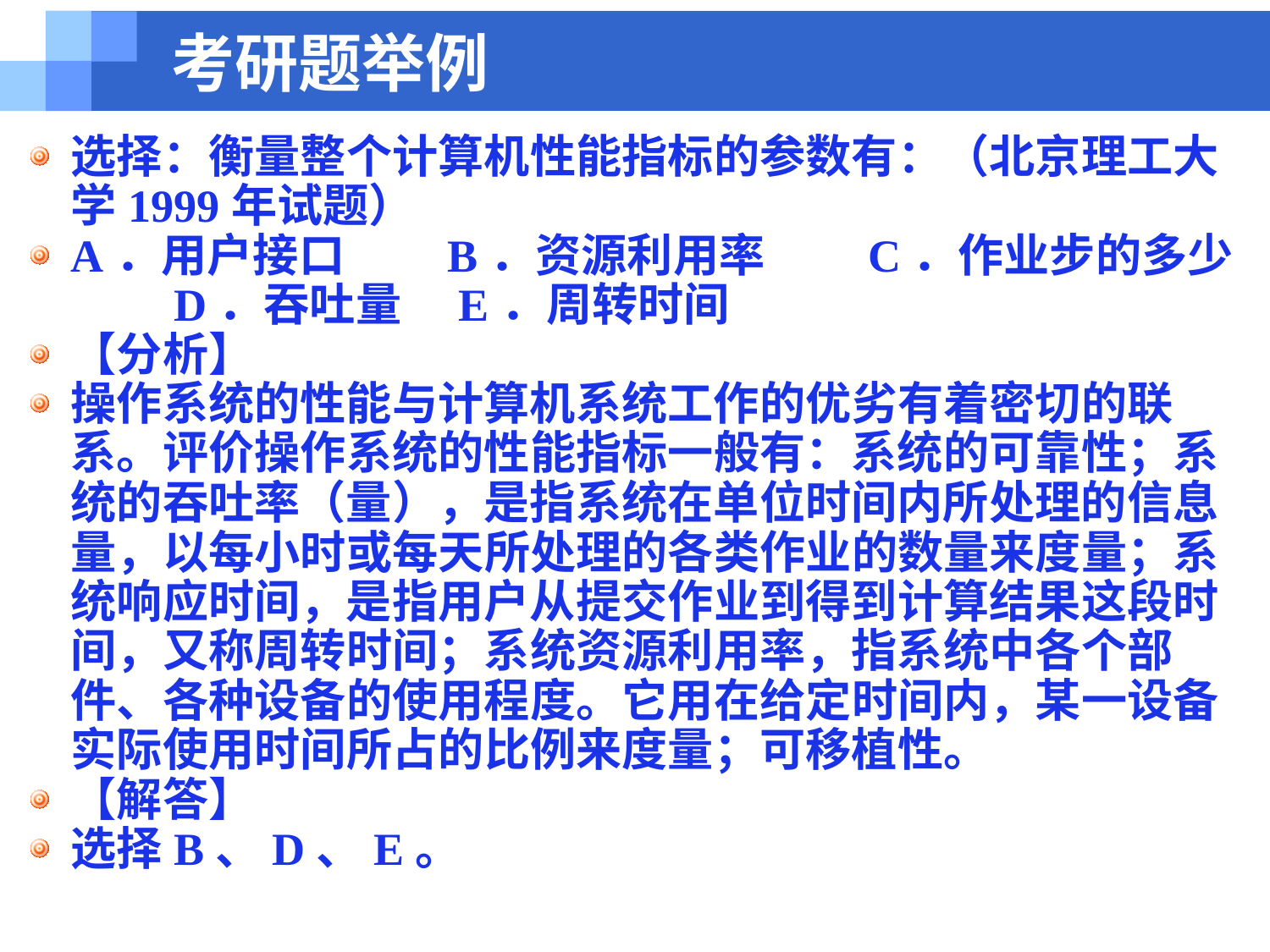

# 考研题举例
选择：衡量整个计算机性能指标的参数有：（北京理工大学1999年试题）
A．用户接口　　B．资源利用率　　C．作业步的多少　　D．吞吐量　E．周转时间
【分析】
操作系统的性能与计算机系统工作的优劣有着密切的联系。评价操作系统的性能指标一般有：系统的可靠性；系统的吞吐率（量），是指系统在单位时间内所处理的信息量，以每小时或每天所处理的各类作业的数量来度量；系统响应时间，是指用户从提交作业到得到计算结果这段时间，又称周转时间；系统资源利用率，指系统中各个部件、各种设备的使用程度。它用在给定时间内，某一设备实际使用时间所占的比例来度量；可移植性。
【解答】
选择B、D、E。